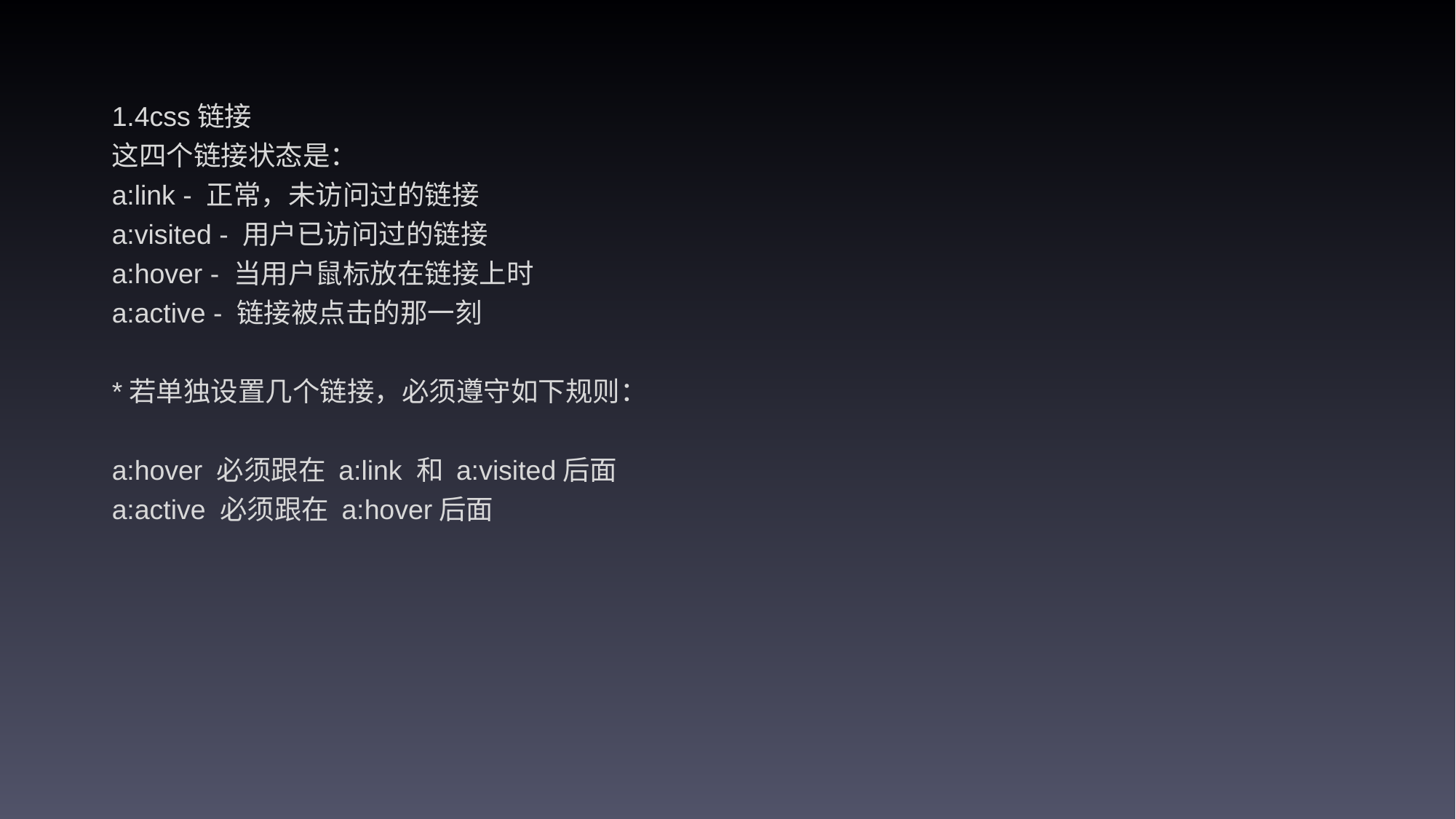

1.4css链接
这四个链接状态是：
a:link - 正常，未访问过的链接
a:visited - 用户已访问过的链接
a:hover - 当用户鼠标放在链接上时
a:active - 链接被点击的那一刻

*若单独设置几个链接，必须遵守如下规则：

a:hover 必须跟在 a:link 和 a:visited后面
a:active 必须跟在 a:hover后面